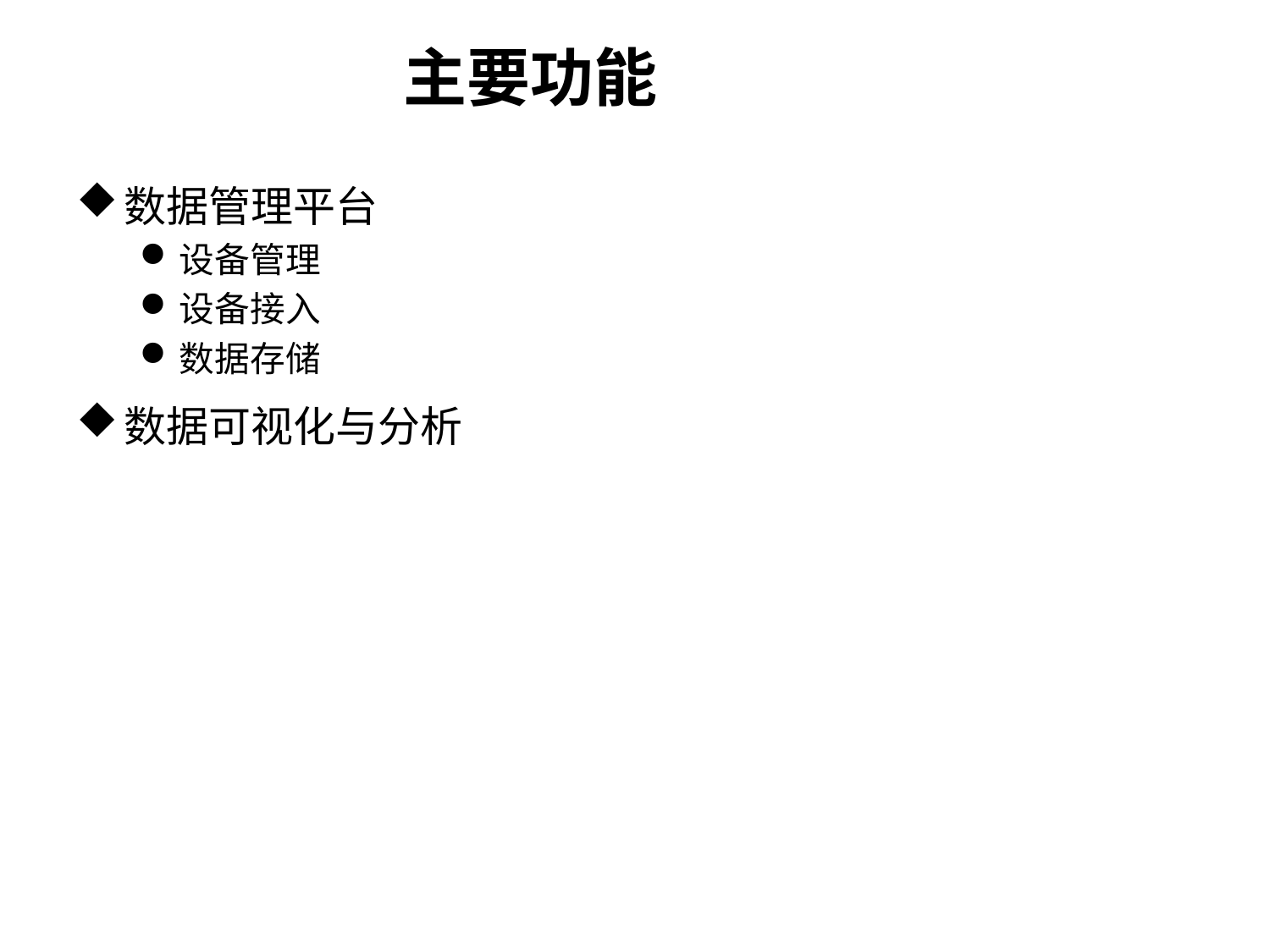

# 主要功能
数据管理平台
设备管理
设备接入
数据存储
数据可视化与分析